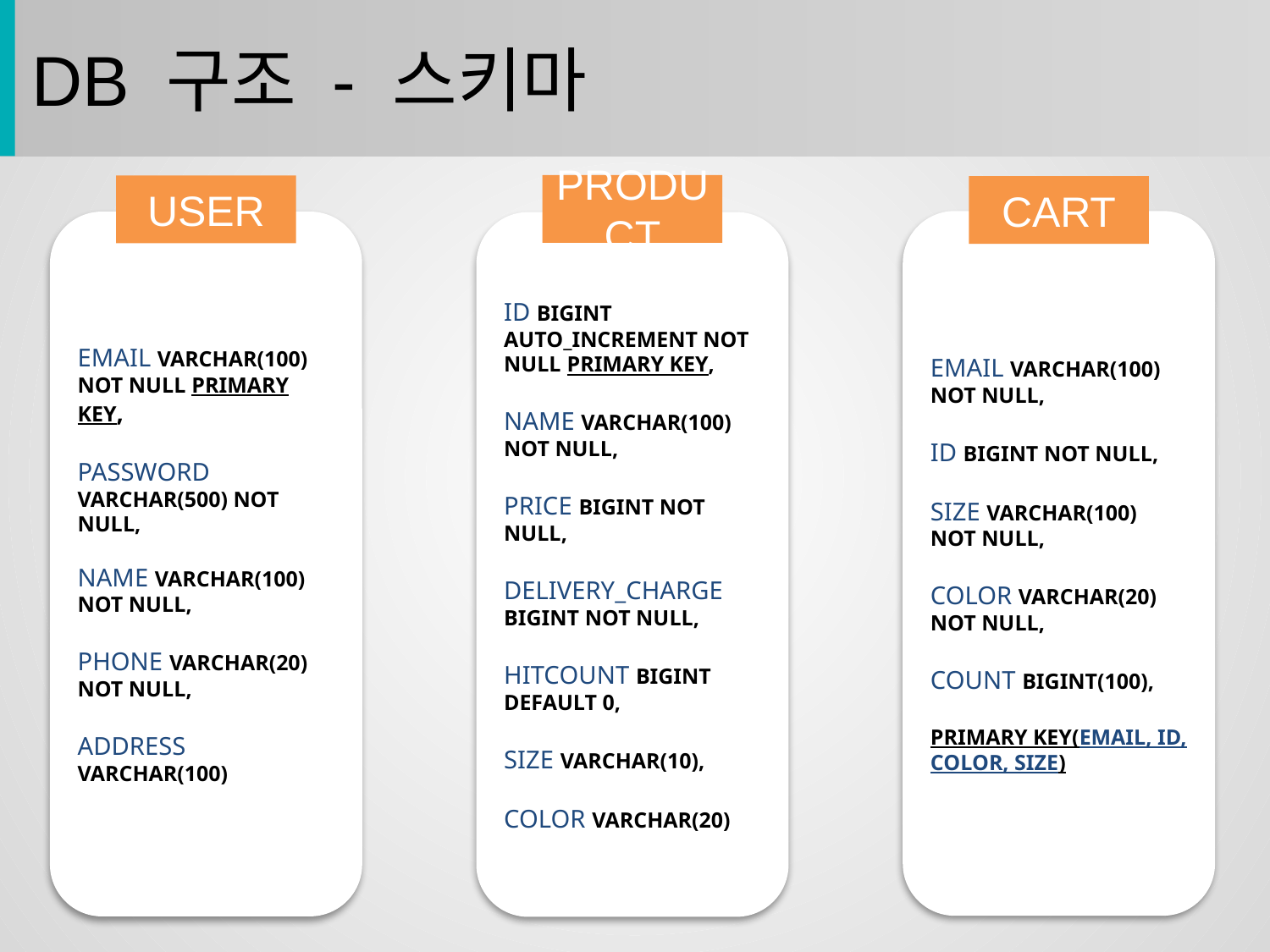

DB 구조 - 스키마

PRODUCT
ID BIGINT AUTO_INCREMENT NOT NULL PRIMARY KEY,

NAME VARCHAR(100) NOT NULL,

PRICE BIGINT NOT NULL,

DELIVERY_CHARGE BIGINT NOT NULL,

HITCOUNT BIGINT DEFAULT 0,

SIZE VARCHAR(10),

COLOR VARCHAR(20)
USER
EMAIL VARCHAR(100) NOT NULL PRIMARY KEY,

PASSWORD VARCHAR(500) NOT NULL,

NAME VARCHAR(100) NOT NULL,

PHONE VARCHAR(20) NOT NULL,

ADDRESS VARCHAR(100)
CART

EMAIL VARCHAR(100) NOT NULL,

ID BIGINT NOT NULL,

SIZE VARCHAR(100) NOT NULL,

COLOR VARCHAR(20) NOT NULL,

COUNT BIGINT(100),

PRIMARY KEY(EMAIL, ID, COLOR, SIZE)